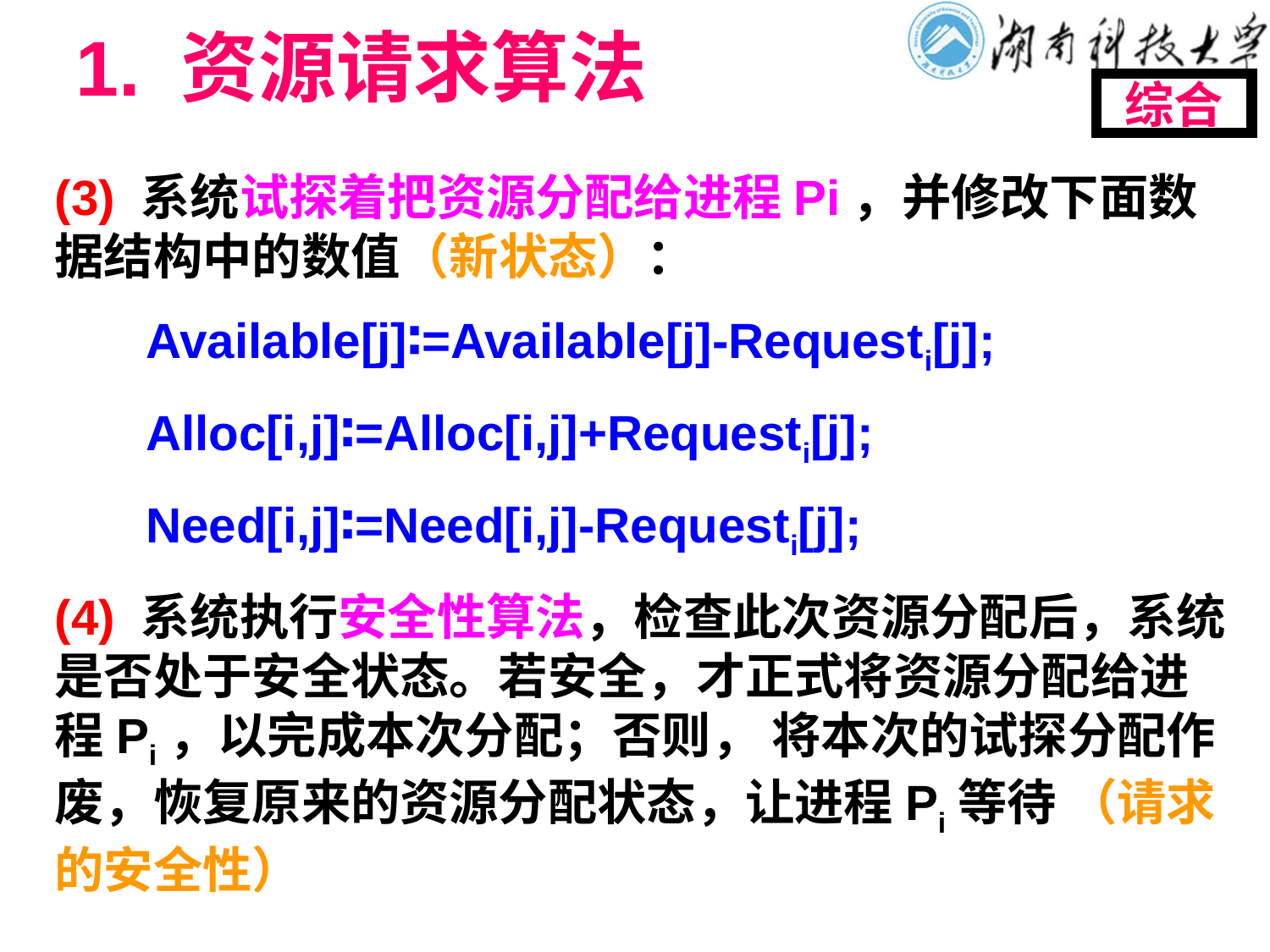

# 1. 资源请求算法
综合
(3) 系统试探着把资源分配给进程Pi，并修改下面数据结构中的数值（新状态）：
  Available[j]∶=Available[j]-Requesti[j];
  Alloc[i,j]∶=Alloc[i,j]+Requesti[j];
  Need[i,j]∶=Need[i,j]-Requesti[j];
(4) 系统执行安全性算法，检查此次资源分配后，系统是否处于安全状态。若安全，才正式将资源分配给进程Pi，以完成本次分配；否则， 将本次的试探分配作废，恢复原来的资源分配状态，让进程Pi等待 （请求的安全性）